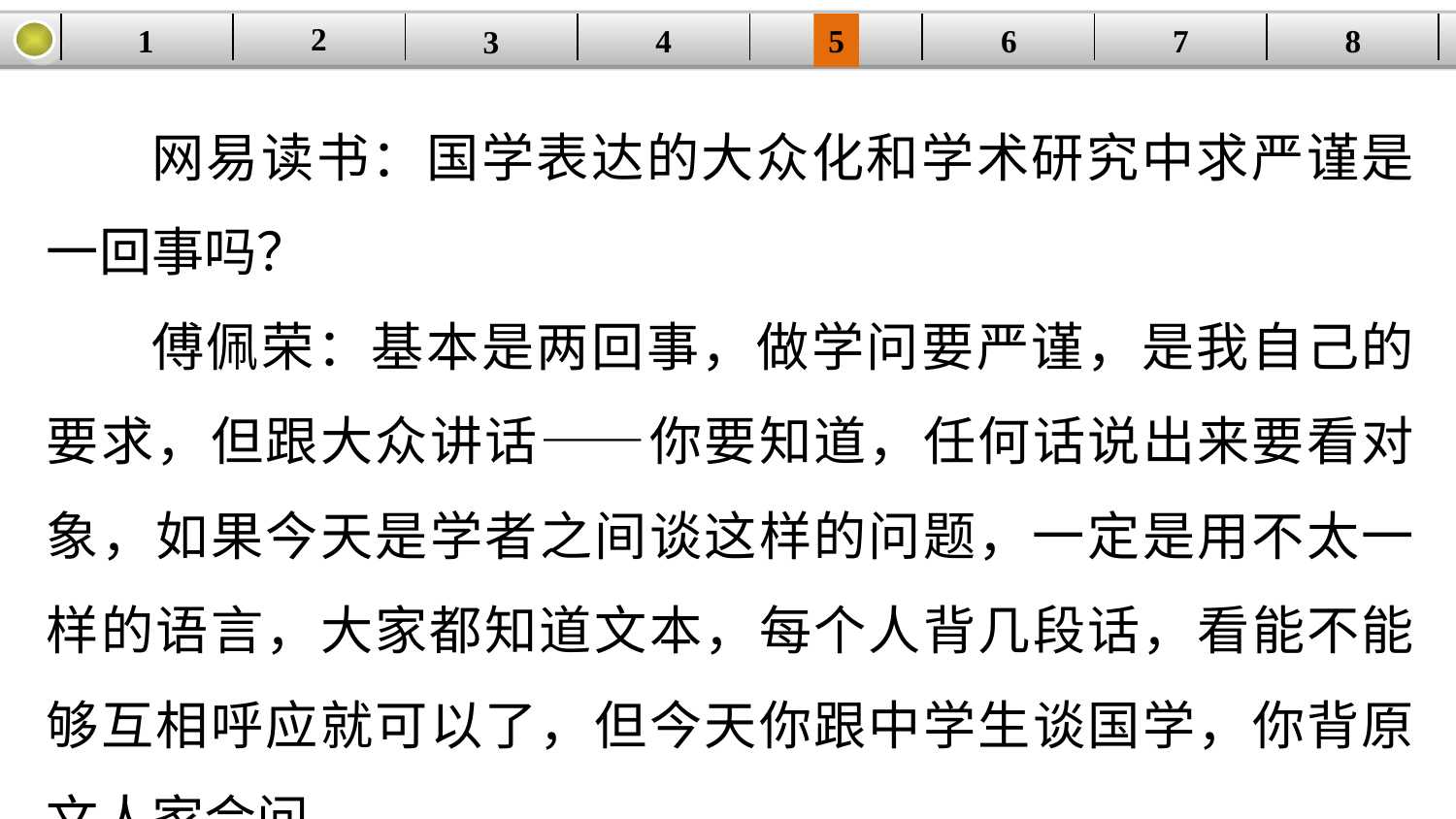

2
1
8
7
6
|  |  |  |  |  |  |  |  |
| --- | --- | --- | --- | --- | --- | --- | --- |
5
4
3

网易读书：国学表达的大众化和学术研究中求严谨是一回事吗？
傅佩荣：基本是两回事，做学问要严谨，是我自己的要求，但跟大众讲话——你要知道，任何话说出来要看对象，如果今天是学者之间谈这样的问题，一定是用不太一样的语言，大家都知道文本，每个人背几段话，看能不能够互相呼应就可以了，但今天你跟中学生谈国学，你背原文人家会问